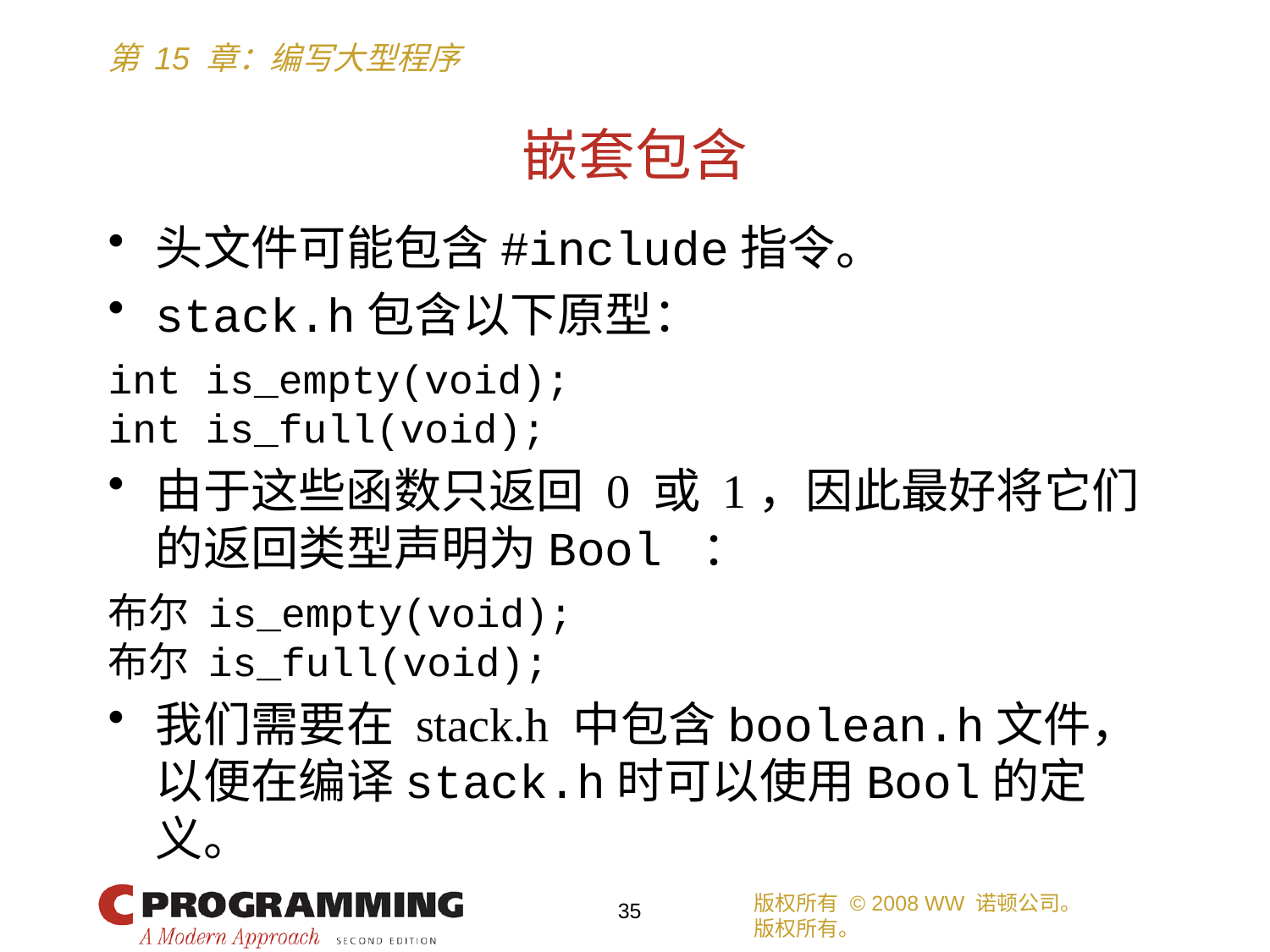

# 嵌套包含
头文件可能包含#include指令。
stack.h包含以下原型：
int is_empty(void);
int is_full(void);
由于这些函数只返回 0 或 1，因此最好将它们的返回类型声明为Bool ：
布尔 is_empty(void);
布尔 is_full(void);
我们需要在 stack.h 中包含boolean.h文件，以便在编译stack.h时可以使用Bool的定义。
版权所有 © 2008 WW 诺顿公司。
版权所有。
35